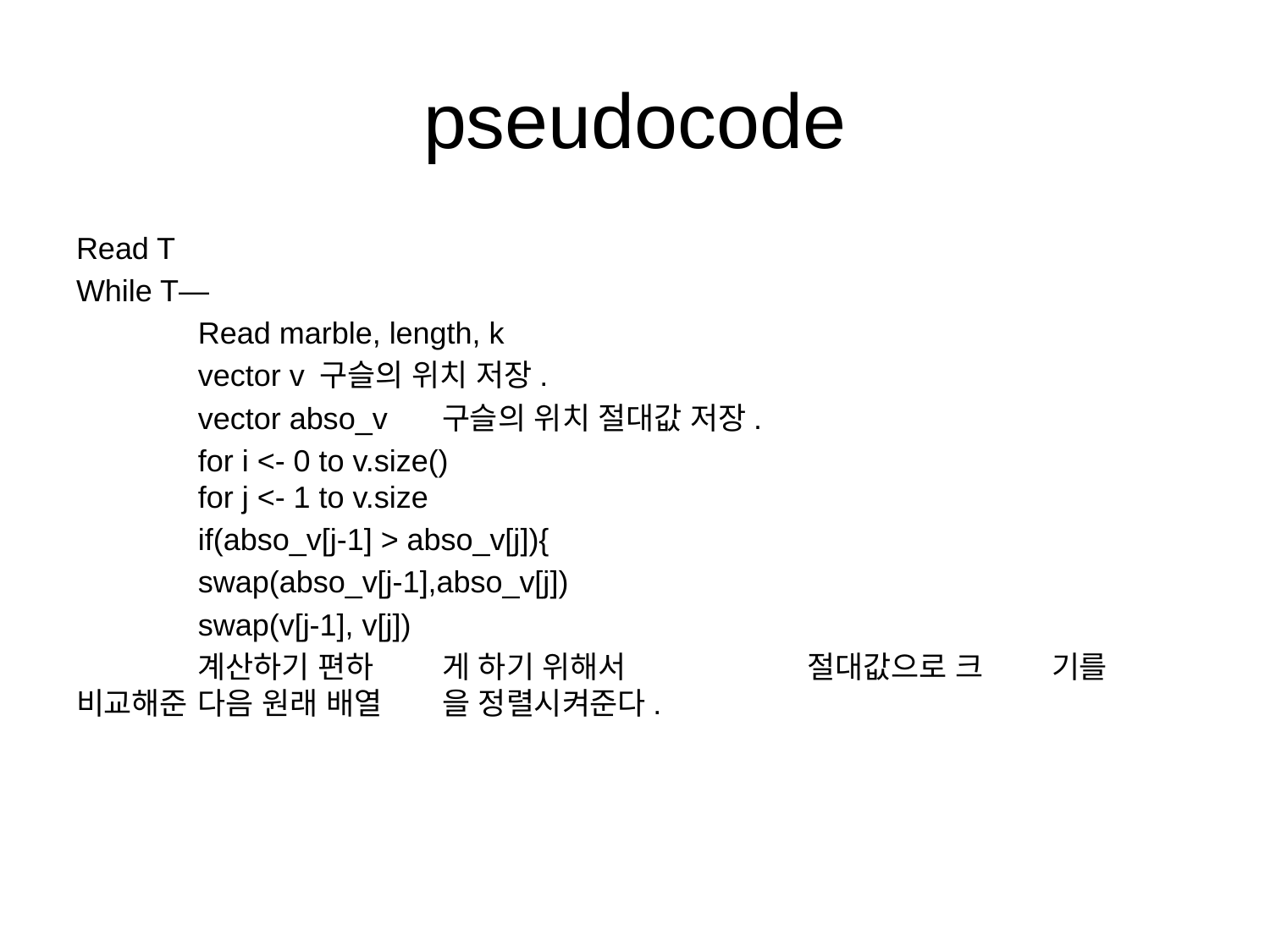

# pseudocode
Read T
While T—
	Read marble, length, k
	vector v		구슬의 위치 저장.
	vector abso_v 	구슬의 위치 절대값 저장.
	for i <- 0 to v.size()
		for j <- 1 to v.size
			if(abso_v[j-1] > abso_v[j]){
				swap(abso_v[j-1],abso_v[j])
				swap(v[j-1], v[j])
							계산하기 편하							게 하기 위해서 							절대값으로 크							기를 비교해준 							다음 원래 배열							을 정렬시켜준다.